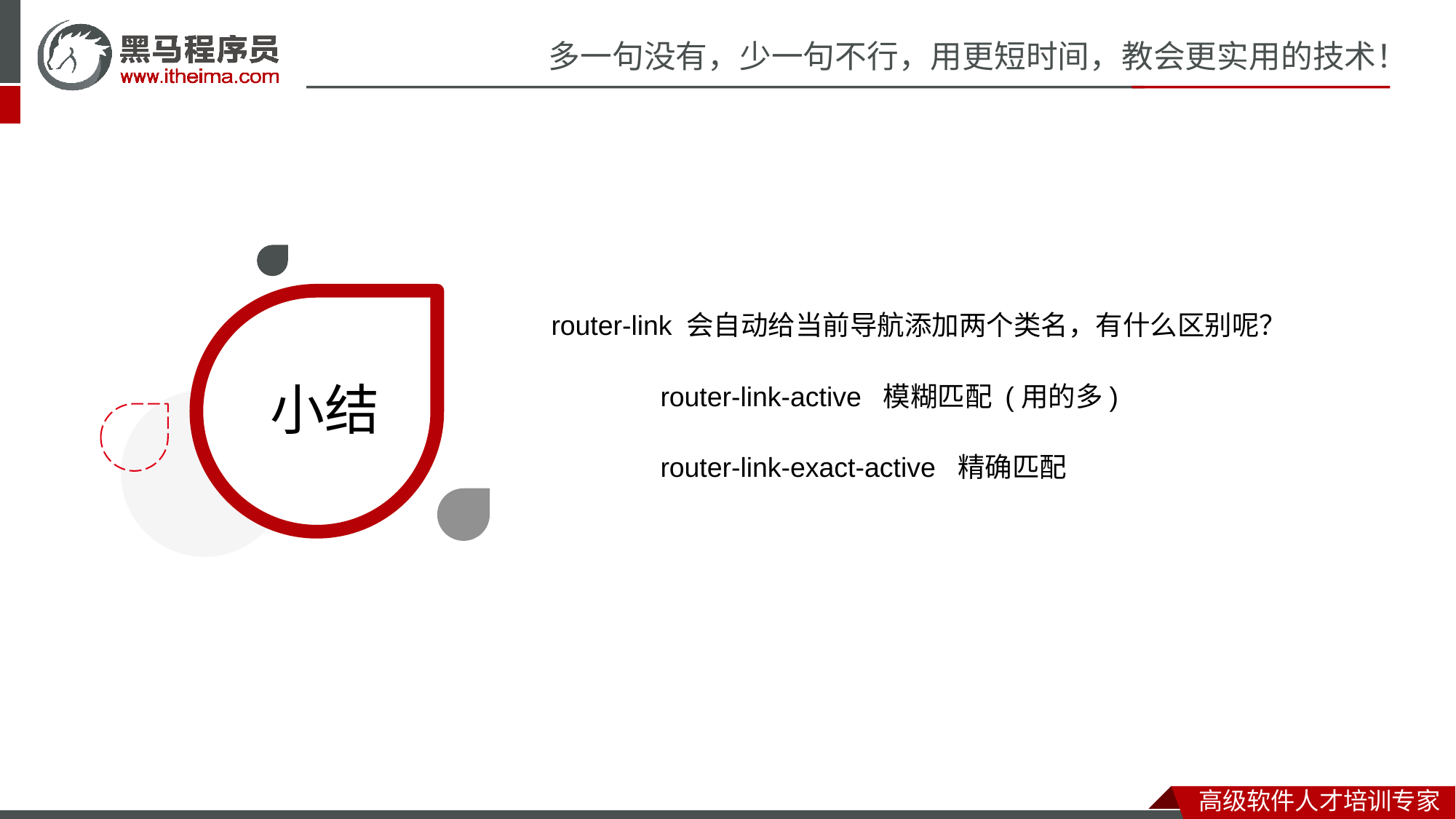

router-link 会自动给当前导航添加两个类名，有什么区别呢？
	router-link-active  模糊匹配 (用的多)
	router-link-exact-active  精确匹配